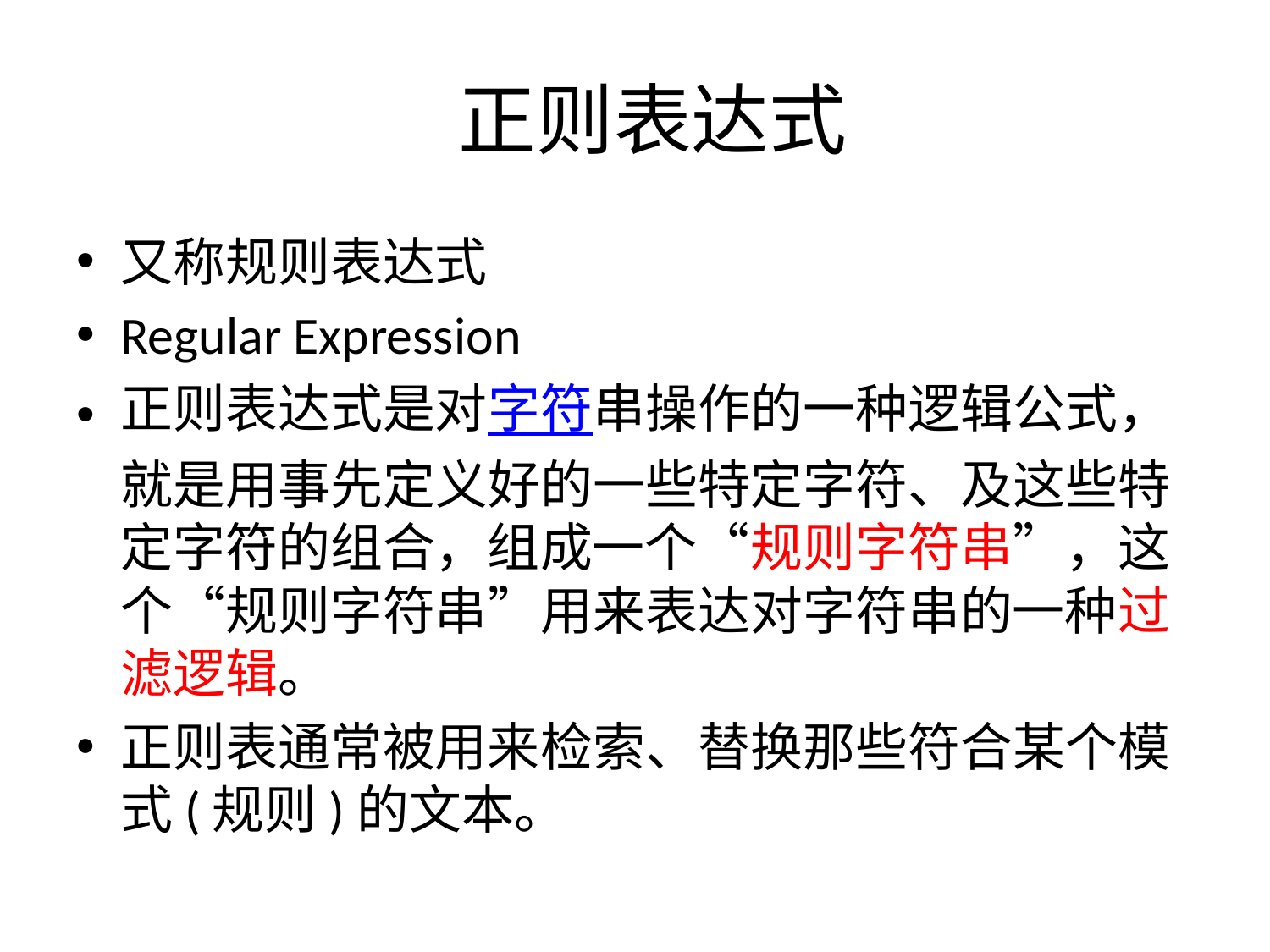

# 正则表达式
又称规则表达式
Regular Expression
正则表达式是对字符串操作的一种逻辑公式，就是用事先定义好的一些特定字符、及这些特定字符的组合，组成一个“规则字符串”，这个“规则字符串”用来表达对字符串的一种过滤逻辑。
正则表通常被用来检索、替换那些符合某个模式(规则)的文本。